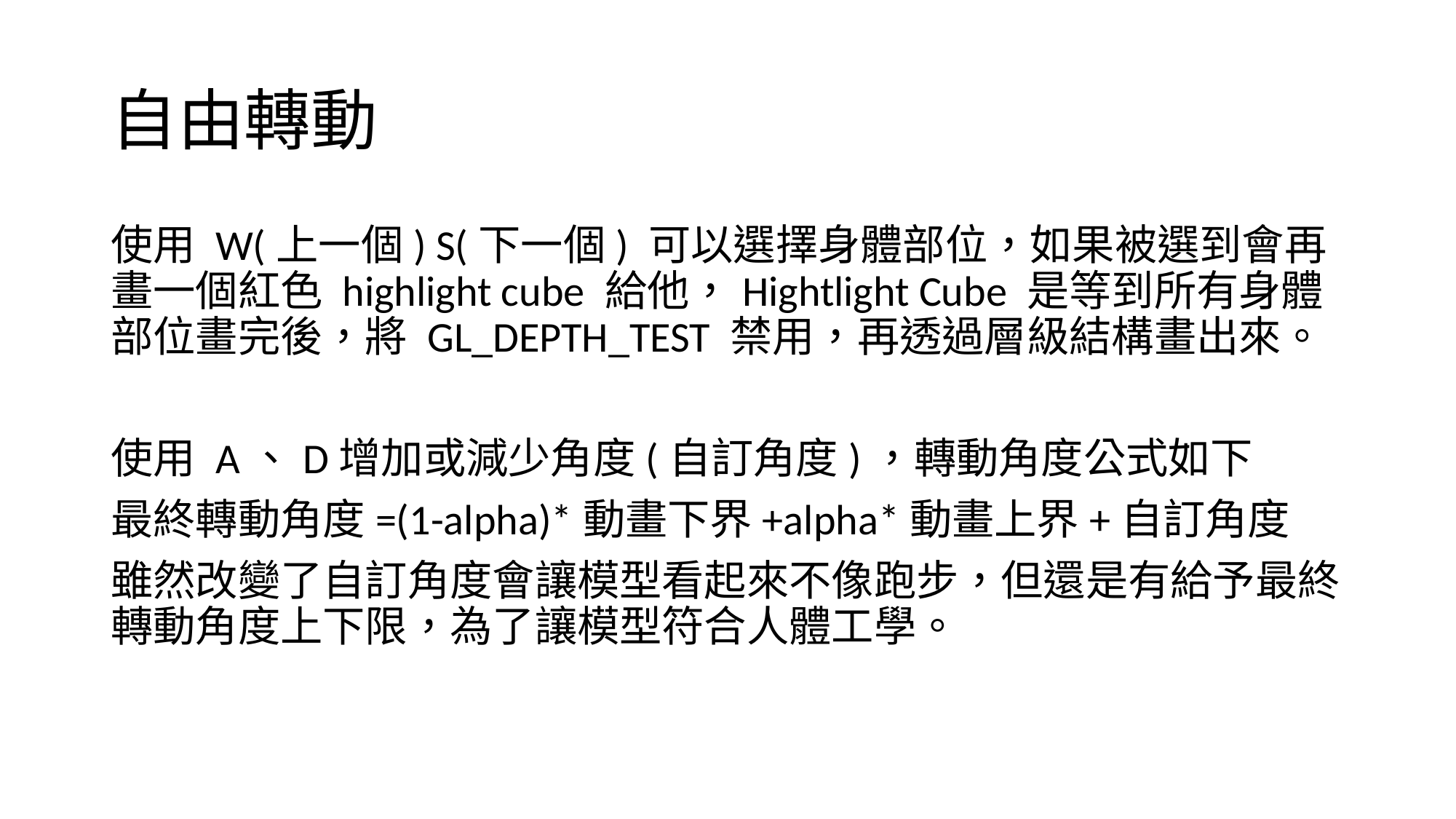

# 自由轉動
使用 W(上一個) S(下一個) 可以選擇身體部位，如果被選到會再畫一個紅色 highlight cube 給他，Hightlight Cube 是等到所有身體部位畫完後，將 GL_DEPTH_TEST 禁用，再透過層級結構畫出來。

使用 A、D增加或減少角度(自訂角度)，轉動角度公式如下
最終轉動角度=(1-alpha)*動畫下界+alpha*動畫上界+自訂角度
雖然改變了自訂角度會讓模型看起來不像跑步，但還是有給予最終轉動角度上下限，為了讓模型符合人體工學。